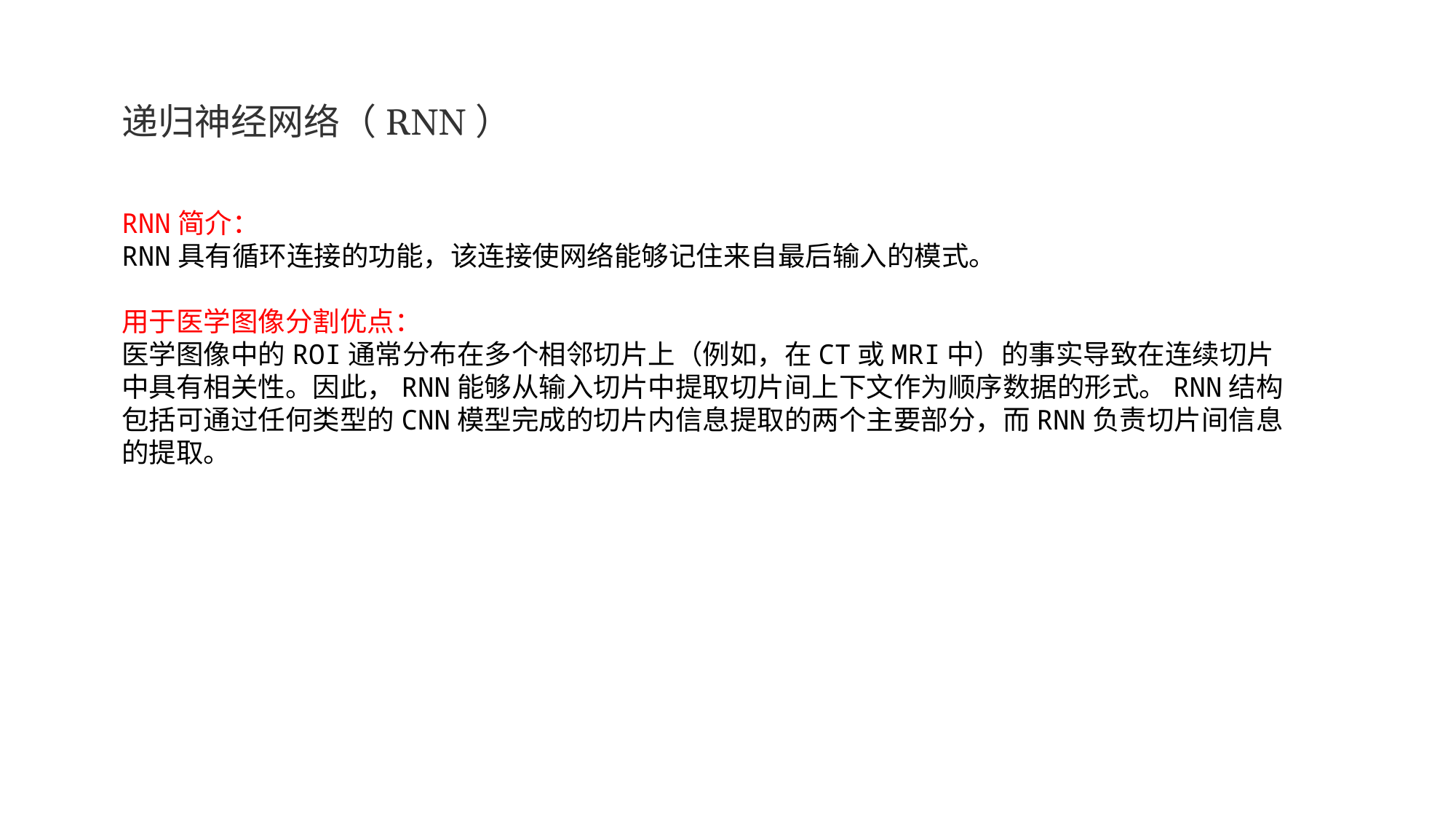

递归神经网络（RNN）
RNN简介：
RNN具有循环连接的功能，该连接使网络能够记住来自最后输入的模式。

用于医学图像分割优点：
医学图像中的ROI通常分布在多个相邻切片上（例如，在CT或MRI中）的事实导致在连续切片中具有相关性。因此，RNN能够从输入切片中提取切片间上下文作为顺序数据的形式。RNN结构包括可通过任何类型的CNN模型完成的切片内信息提取的两个主要部分，而RNN负责切片间信息的提取。